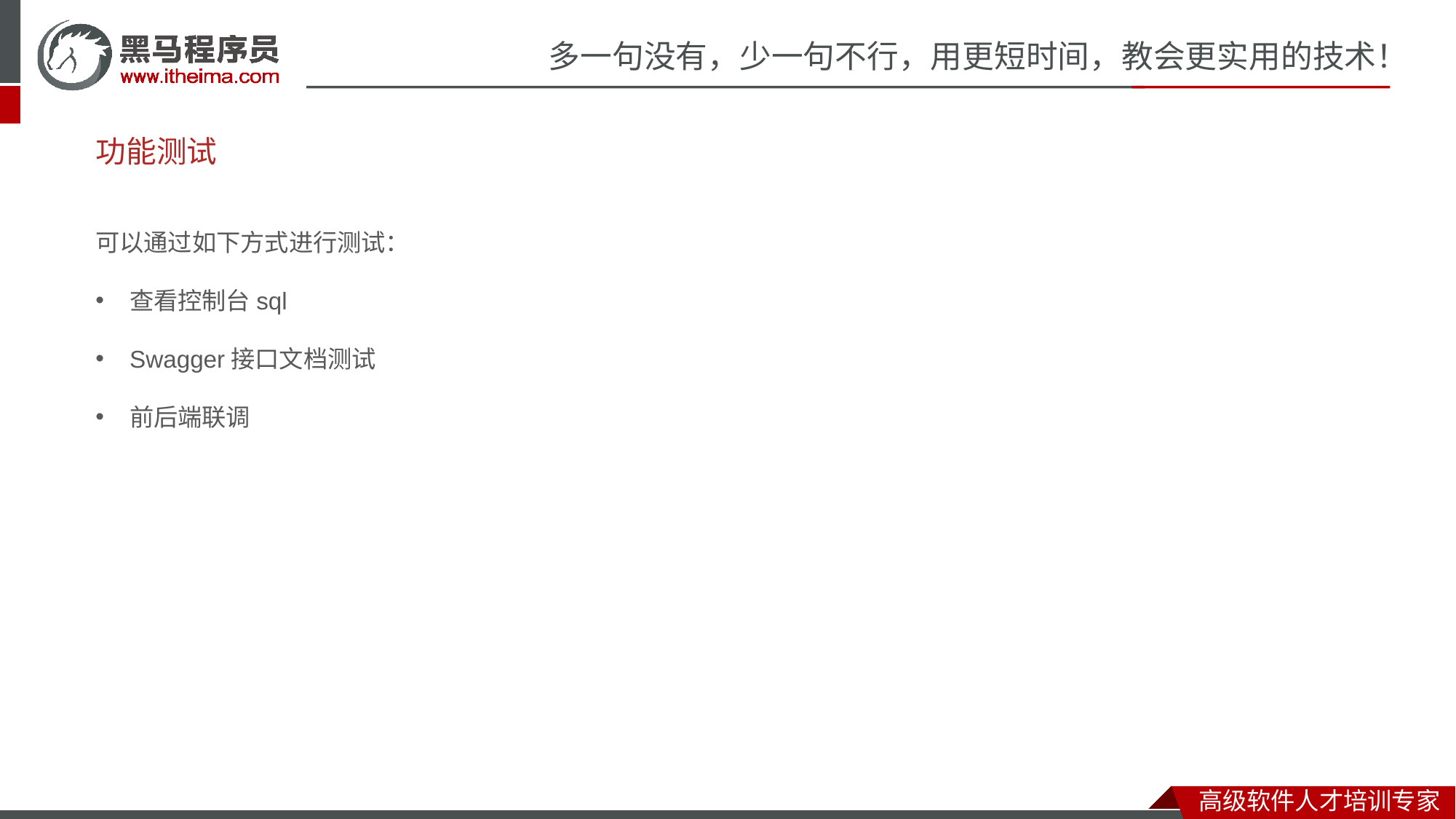

# 功能测试
可以通过如下方式进行测试：
查看控制台sql
Swagger接口文档测试
前后端联调